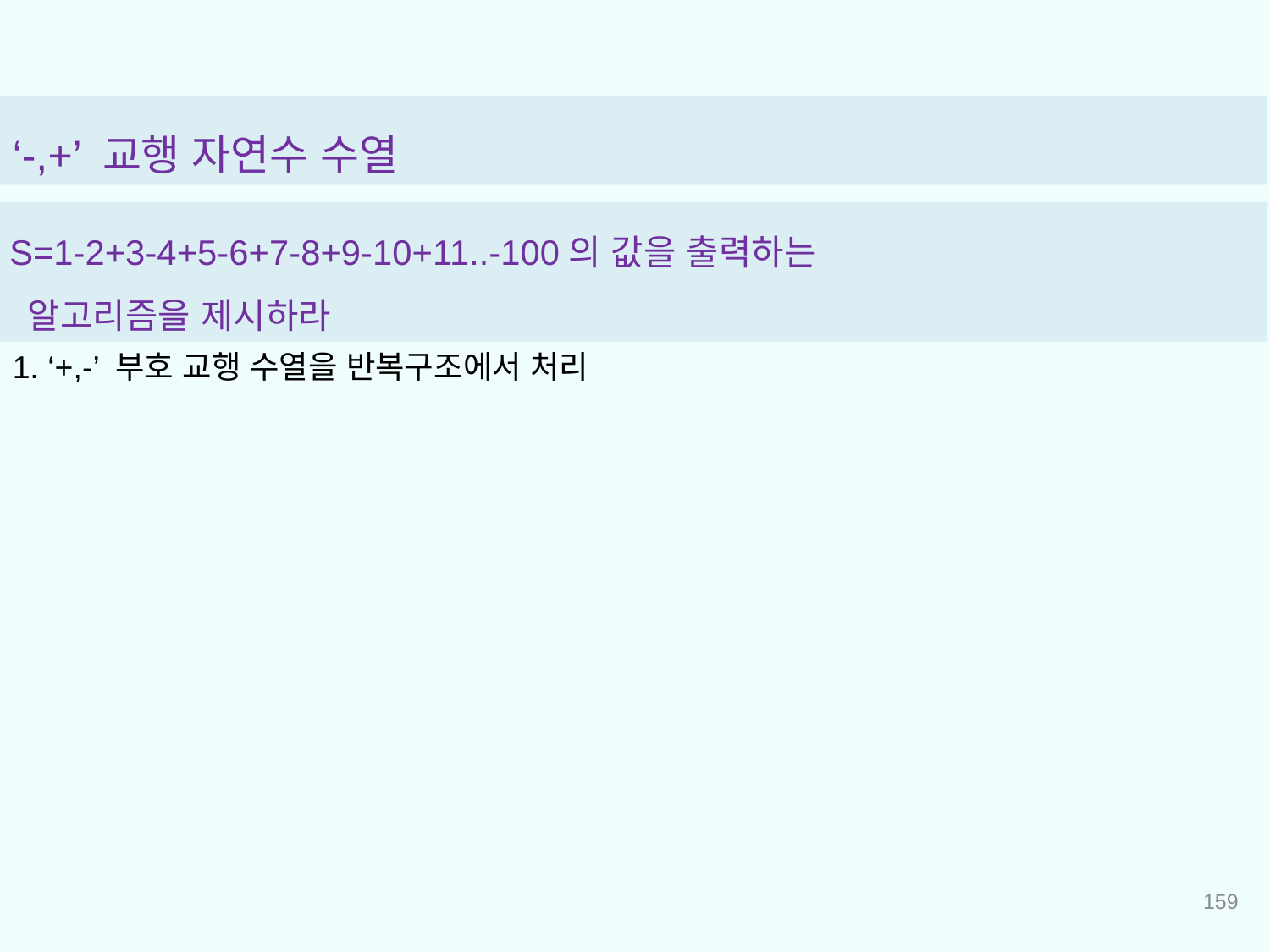

‘-,+’ 교행 자연수 수열
S=1-2+3-4+5-6+7-8+9-10+11..-100의 값을 출력하는
 알고리즘을 제시하라
1. ‘+,-’ 부호 교행 수열을 반복구조에서 처리

159